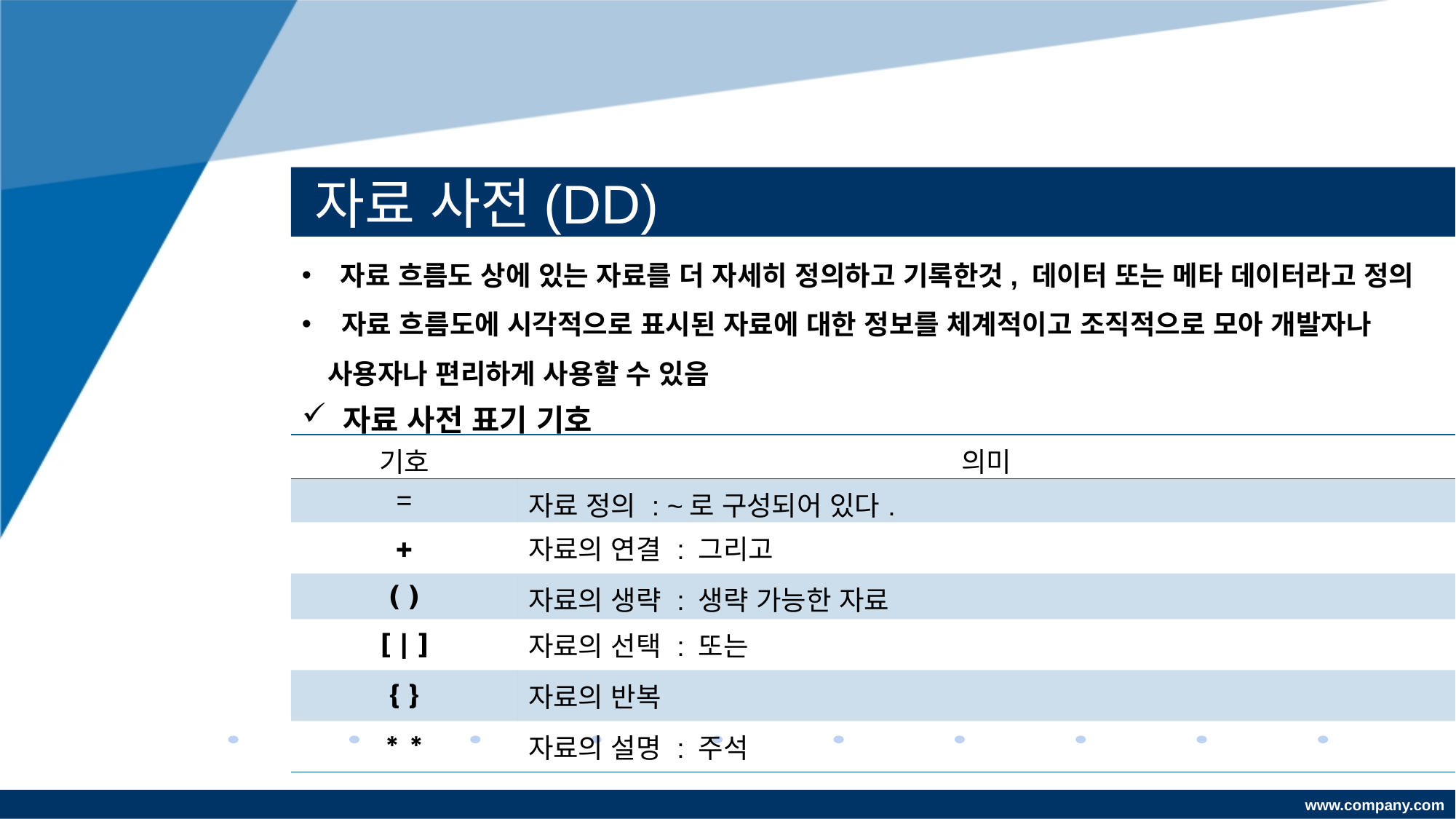

# 자료 사전(DD)
 자료 흐름도 상에 있는 자료를 더 자세히 정의하고 기록한것, 데이터 또는 메타 데이터라고 정의
 자료 흐름도에 시각적으로 표시된 자료에 대한 정보를 체계적이고 조직적으로 모아 개발자나 사용자나 편리하게 사용할 수 있음
자료 사전 표기 기호
| 기호 | 의미 |
| --- | --- |
| = | 자료 정의 : ~로 구성되어 있다. |
| + | 자료의 연결 : 그리고 |
| ( ) | 자료의 생략 : 생략 가능한 자료 |
| [ | ] | 자료의 선택 : 또는 |
| { } | 자료의 반복 |
| \* \* | 자료의 설명 : 주석 |